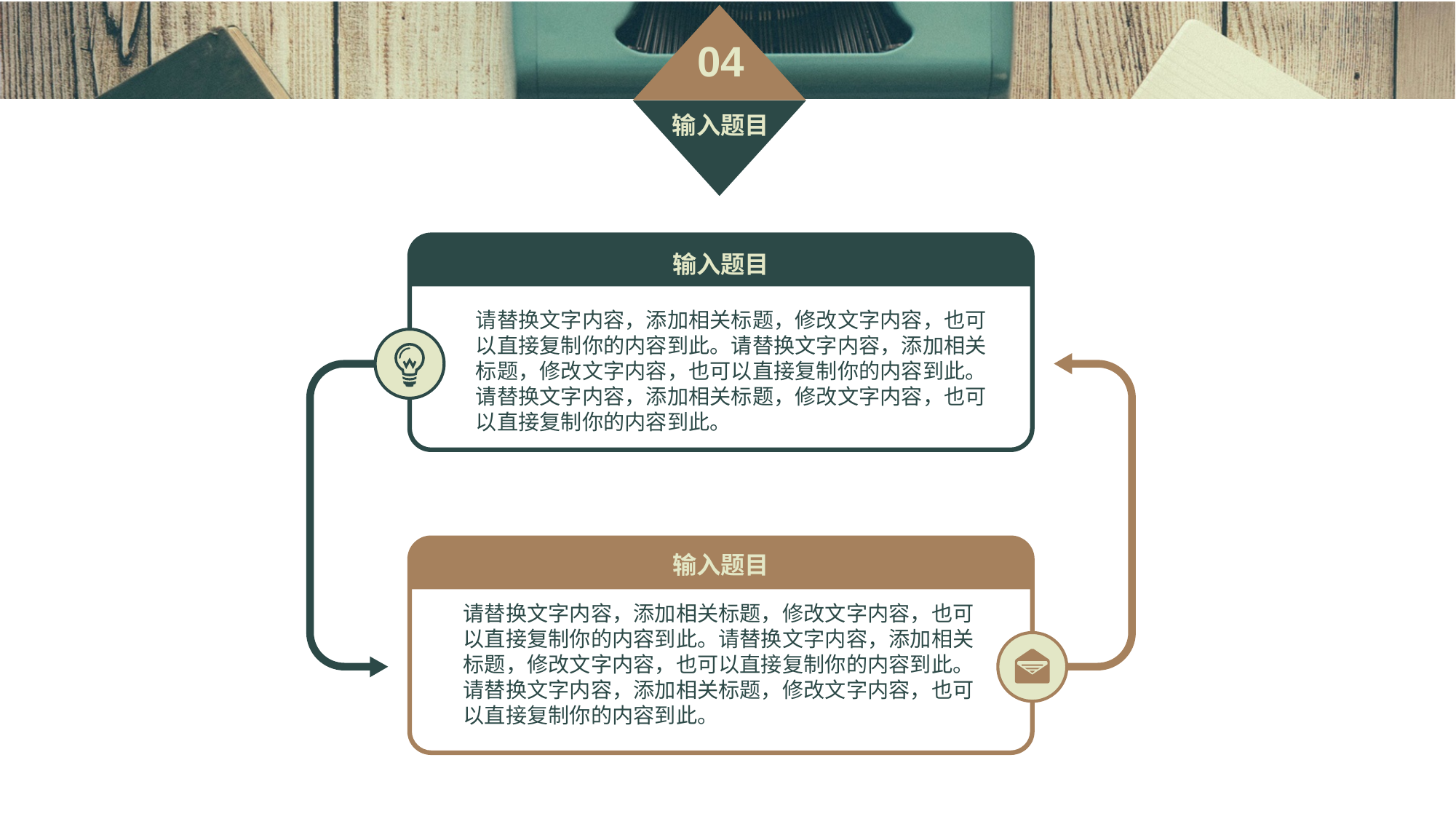

输入题目
请替换文字内容，添加相关标题，修改文字内容，也可以直接复制你的内容到此。请替换文字内容，添加相关标题，修改文字内容，也可以直接复制你的内容到此。
请替换文字内容，添加相关标题，修改文字内容，也可以直接复制你的内容到此。

“Aenean commodo ligula eget dolor.”

输入题目
请替换文字内容，添加相关标题，修改文字内容，也可以直接复制你的内容到此。请替换文字内容，添加相关标题，修改文字内容，也可以直接复制你的内容到此。
请替换文字内容，添加相关标题，修改文字内容，也可以直接复制你的内容到此。